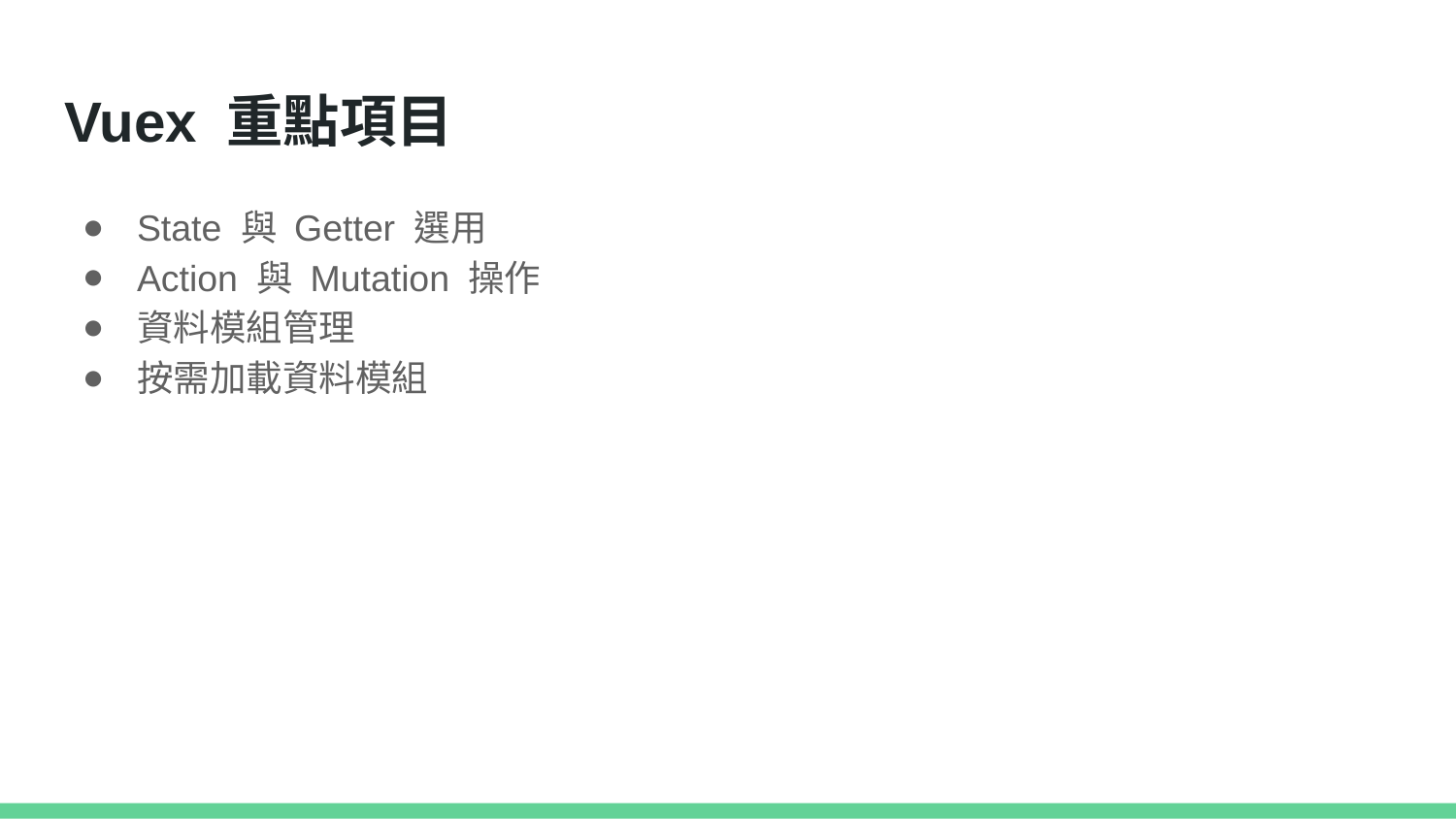

# Vuex 重點項目
State 與 Getter 選用
Action 與 Mutation 操作
資料模組管理
按需加載資料模組